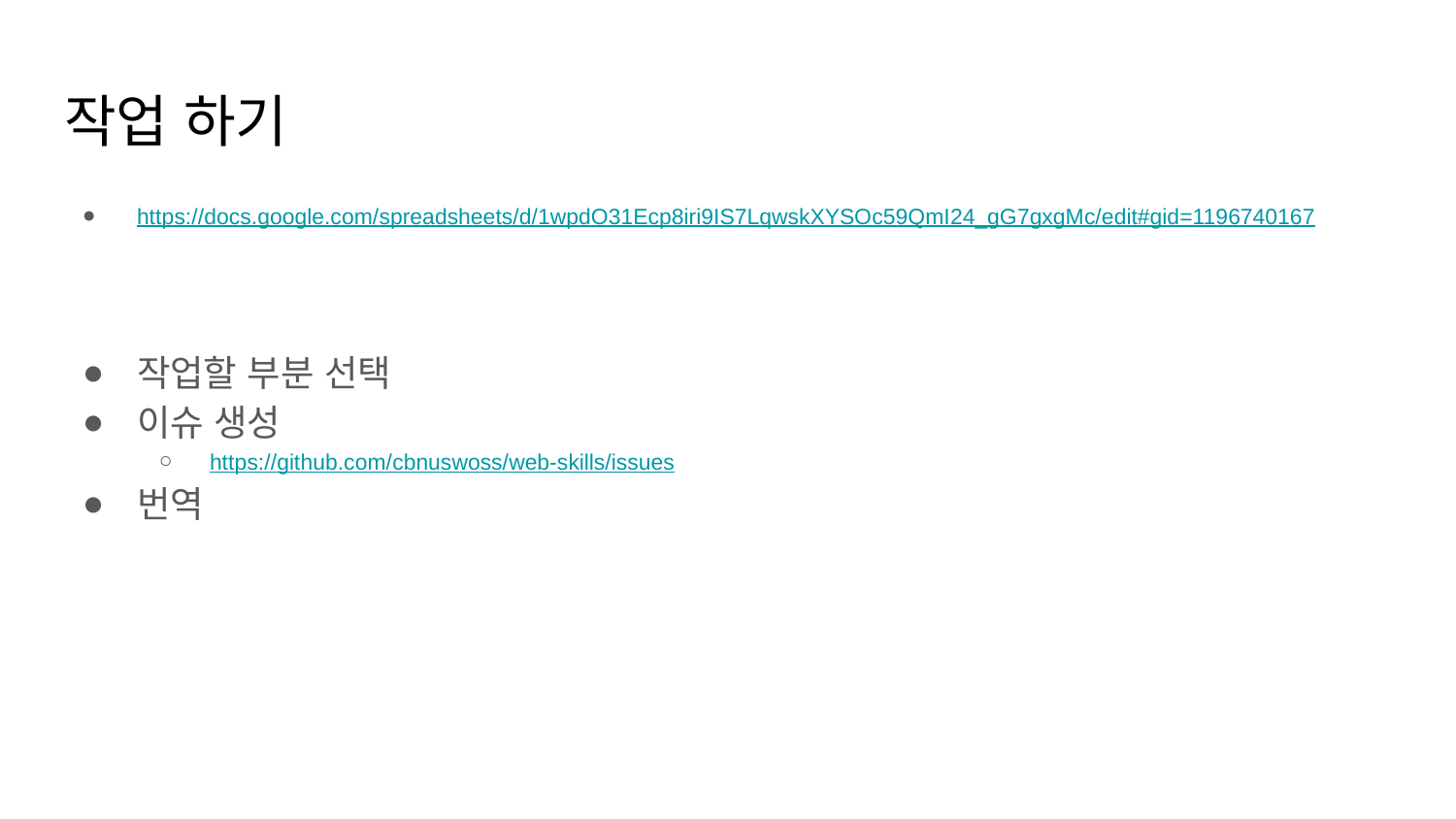

# 작업 하기
https://docs.google.com/spreadsheets/d/1wpdO31Ecp8iri9IS7LqwskXYSOc59QmI24_gG7gxgMc/edit#gid=1196740167

작업할 부분 선택
이슈 생성
https://github.com/cbnuswoss/web-skills/issues
번역